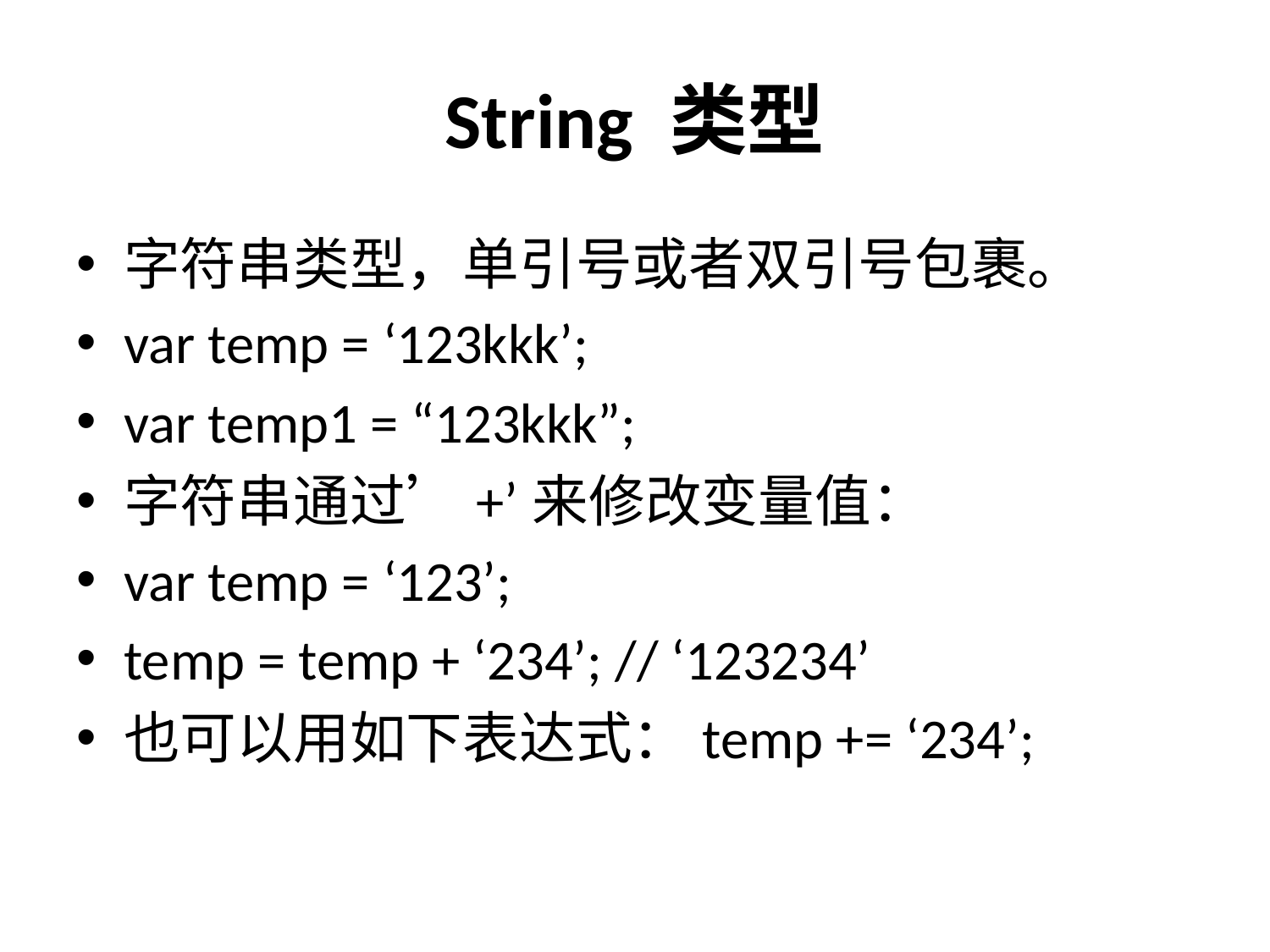

# String 类型
字符串类型，单引号或者双引号包裹。
var temp = ‘123kkk’;
var temp1 = “123kkk”;
字符串通过’+’来修改变量值：
var temp = ‘123’;
temp = temp + ‘234’; // ‘123234’
也可以用如下表达式：temp += ‘234’;